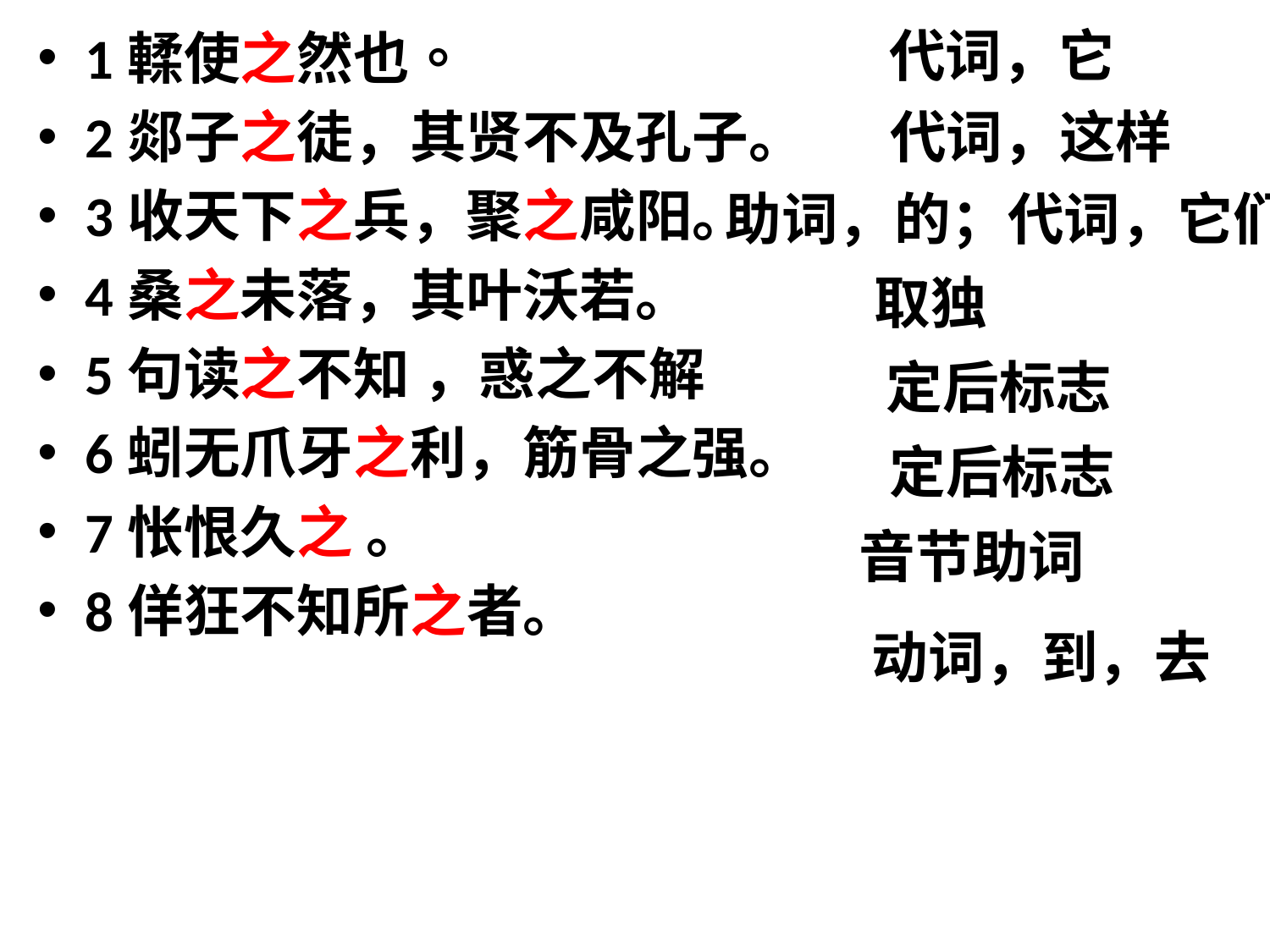

代词，它
1輮使之然也。
2郯子之徒，其贤不及孔子。
3收天下之兵，聚之咸阳。
4桑之未落，其叶沃若。
5句读之不知 ，惑之不解
6蚓无爪牙之利，筋骨之强。
7怅恨久之 。
8佯狂不知所之者。

代词，这样
 助词，的；代词，它们
取独
定后标志
定后标志
音节助词
动词，到，去